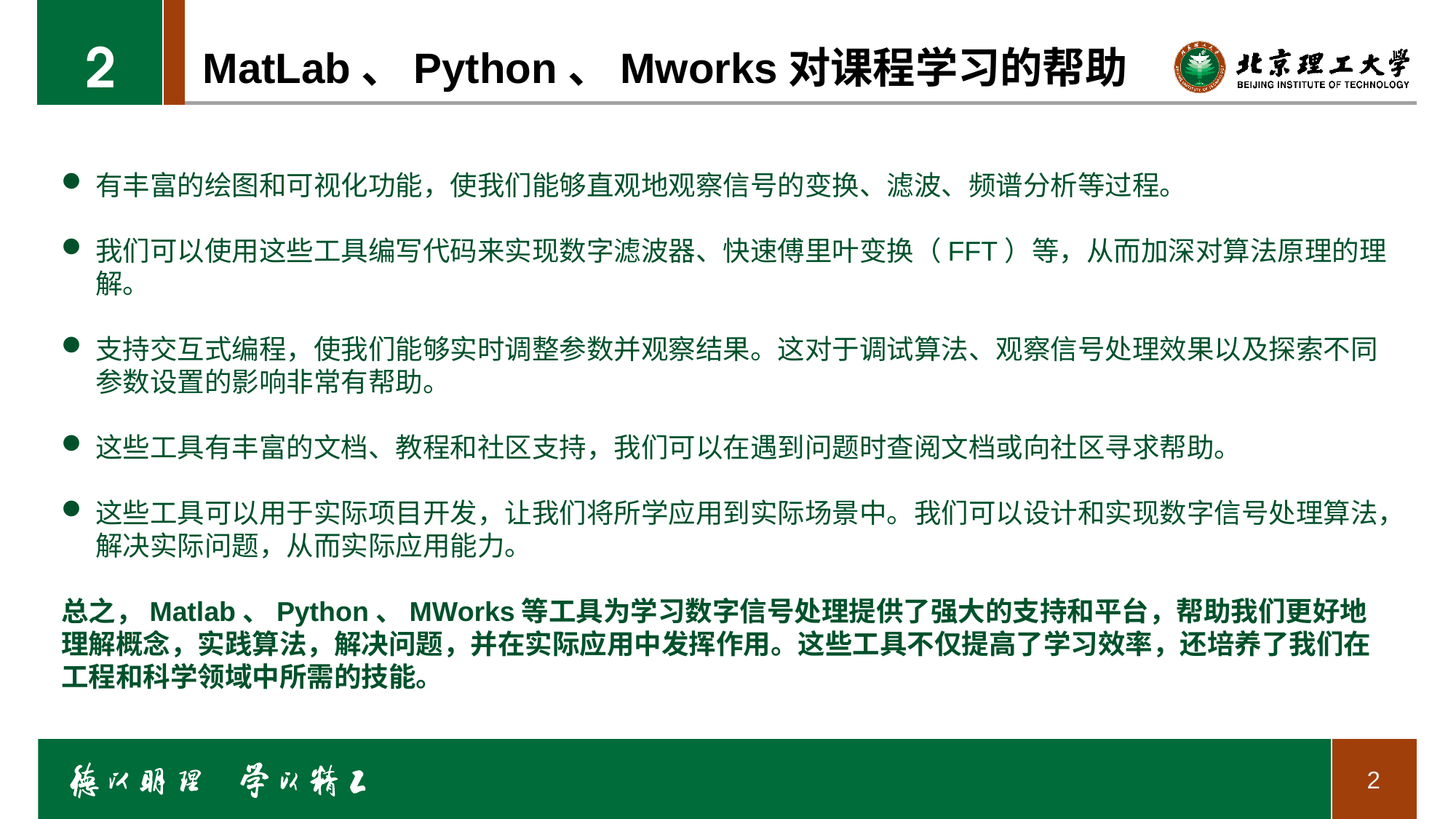

2
# MatLab、Python、Mworks对课程学习的帮助
有丰富的绘图和可视化功能，使我们能够直观地观察信号的变换、滤波、频谱分析等过程。

我们可以使用这些工具编写代码来实现数字滤波器、快速傅里叶变换（FFT）等，从而加深对算法原理的理解。

支持交互式编程，使我们能够实时调整参数并观察结果。这对于调试算法、观察信号处理效果以及探索不同参数设置的影响非常有帮助。

这些工具有丰富的文档、教程和社区支持，我们可以在遇到问题时查阅文档或向社区寻求帮助。

这些工具可以用于实际项目开发，让我们将所学应用到实际场景中。我们可以设计和实现数字信号处理算法，解决实际问题，从而实际应用能力。

总之，Matlab、Python、MWorks等工具为学习数字信号处理提供了强大的支持和平台，帮助我们更好地理解概念，实践算法，解决问题，并在实际应用中发挥作用。这些工具不仅提高了学习效率，还培养了我们在工程和科学领域中所需的技能。